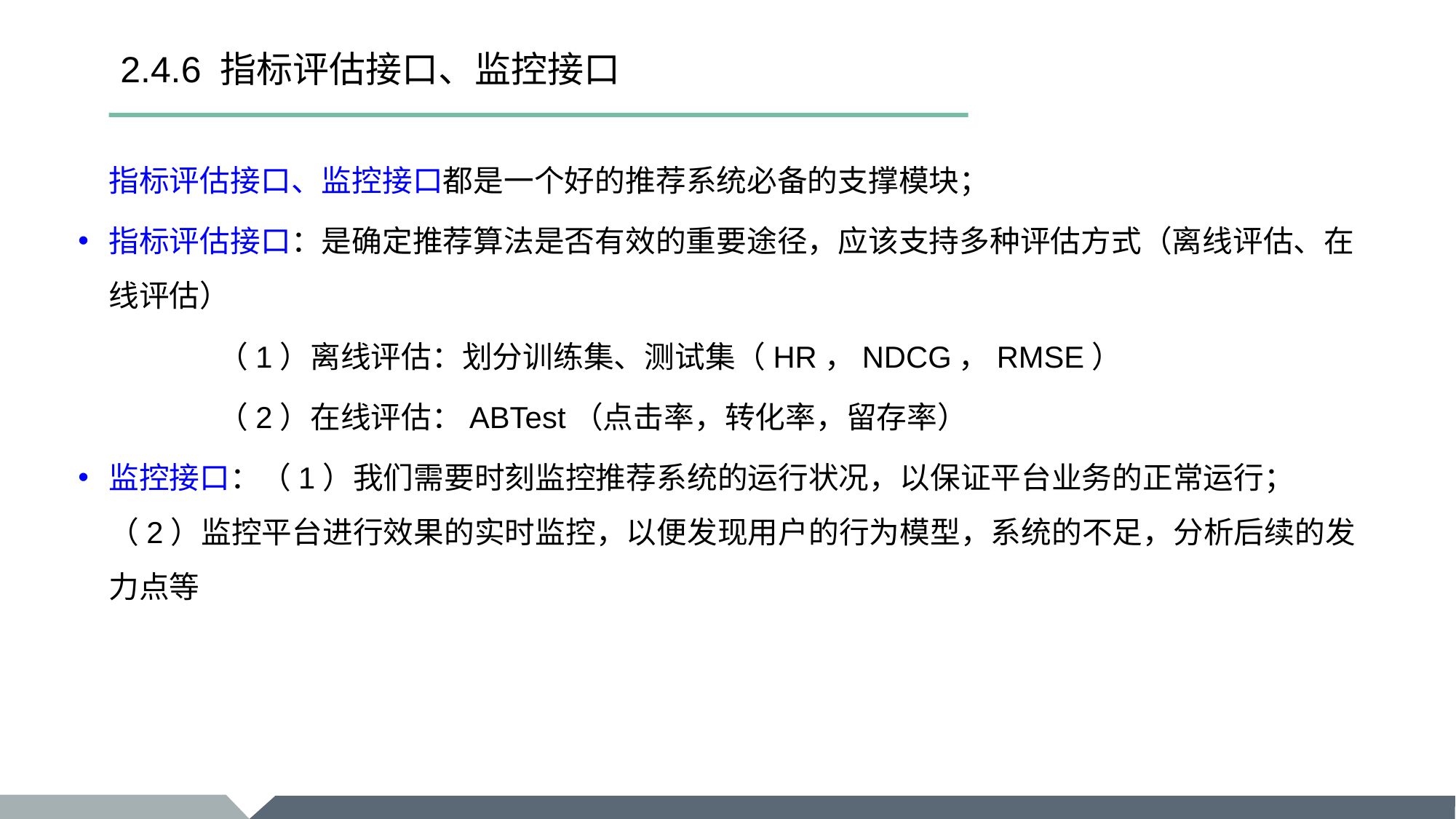

# 2.4.6 指标评估接口、监控接口
	指标评估接口、监控接口都是一个好的推荐系统必备的支撑模块；
指标评估接口：是确定推荐算法是否有效的重要途径，应该支持多种评估方式（离线评估、在线评估）
		（1）离线评估：划分训练集、测试集（HR，NDCG，RMSE）
		（2）在线评估：ABTest（点击率，转化率，留存率）
监控接口：（1）我们需要时刻监控推荐系统的运行状况，以保证平台业务的正常运行；（2）监控平台进行效果的实时监控，以便发现用户的行为模型，系统的不足，分析后续的发力点等